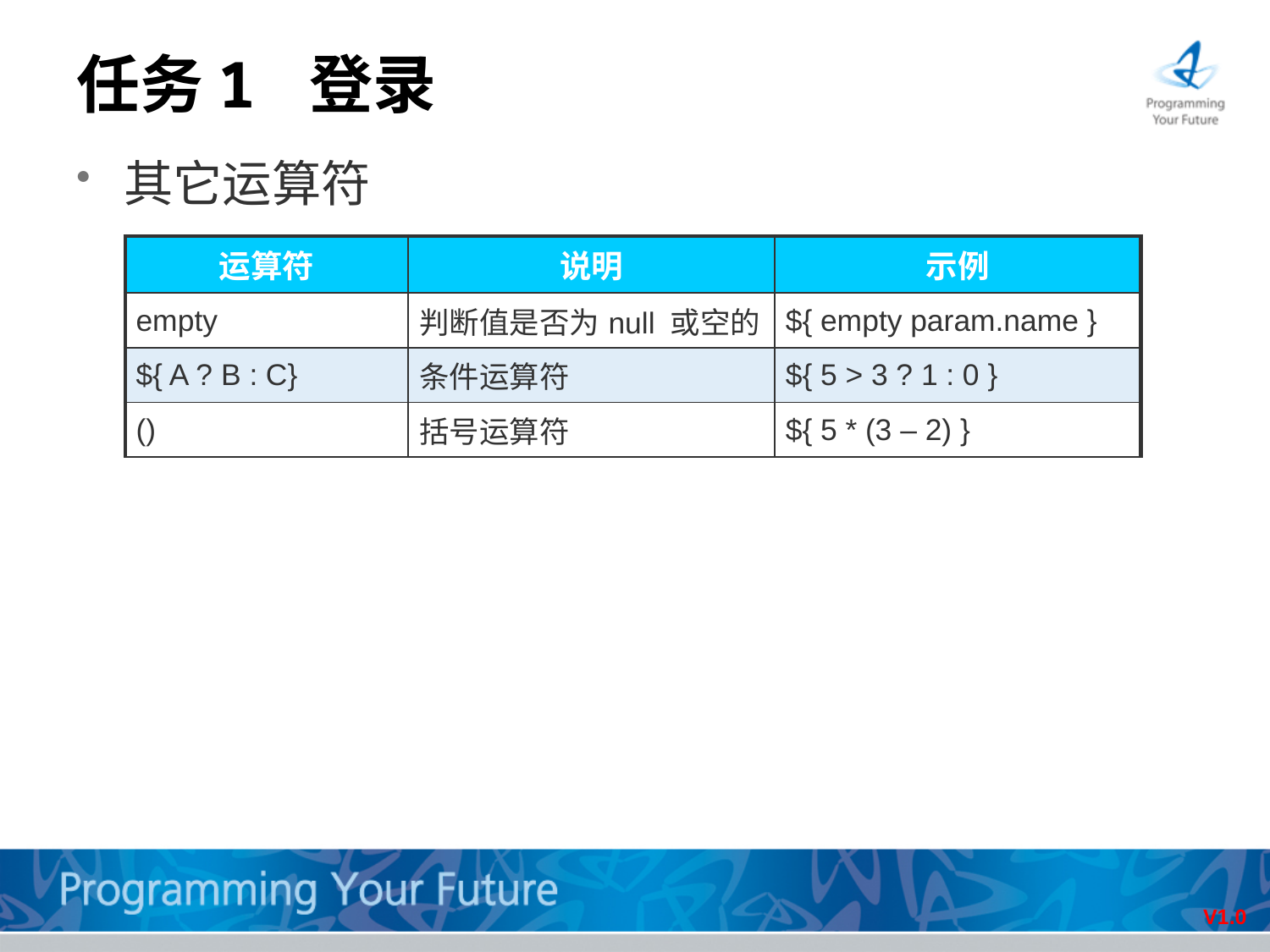

# 任务1 登录
其它运算符
| 运算符 | 说明 | 示例 |
| --- | --- | --- |
| empty | 判断值是否为null 或空的 | ${ empty param.name } |
| ${ A ? B : C} | 条件运算符 | ${ 5 > 3 ? 1 : 0 } |
| () | 括号运算符 | ${ 5 \* (3 – 2) } |